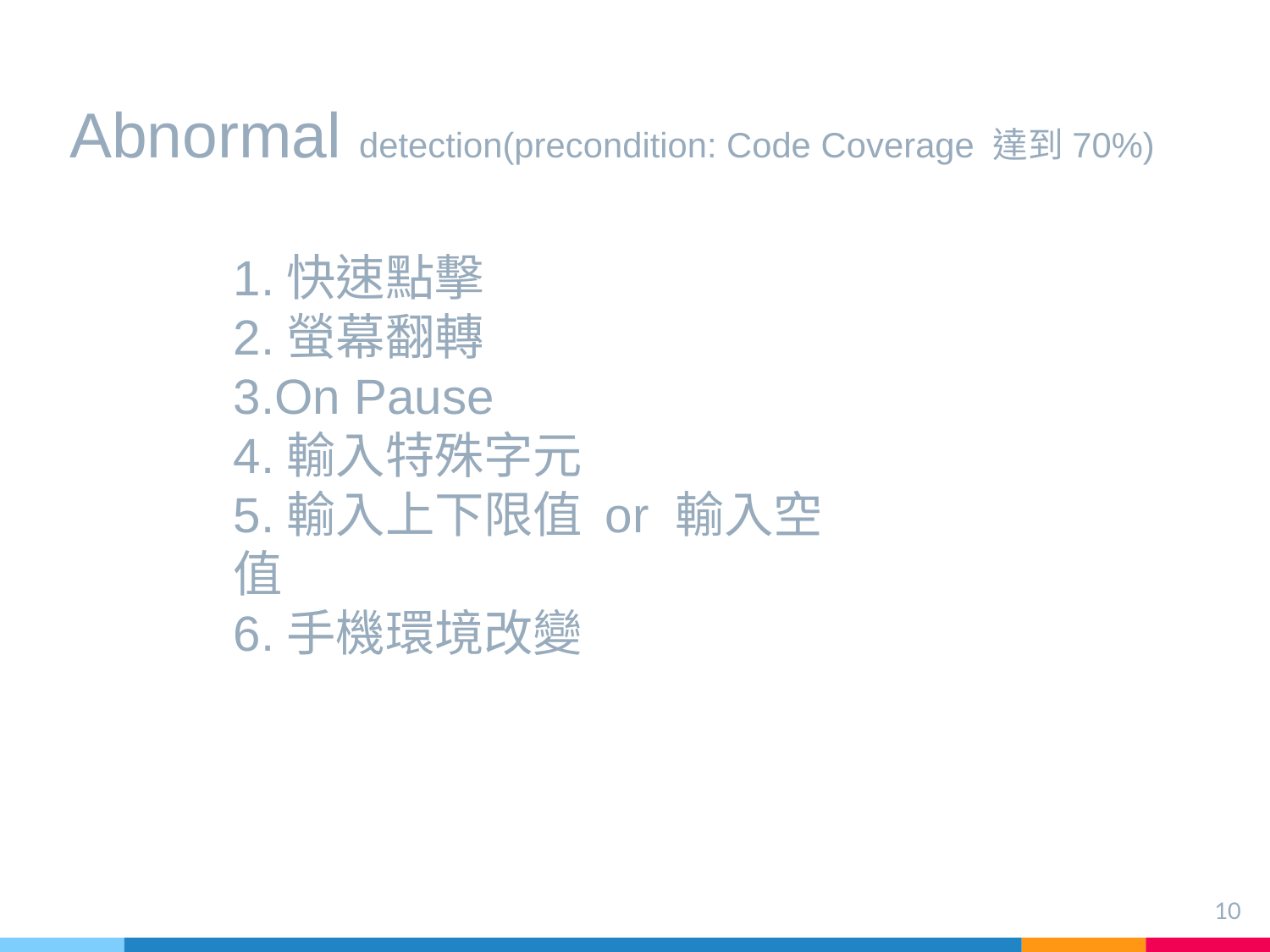

# Abnormal detection(precondition: Code Coverage 達到70%)
1.快速點擊
2.螢幕翻轉
3.On Pause
4.輸入特殊字元
5.輸入上下限值 or 輸入空值
6.手機環境改變
10